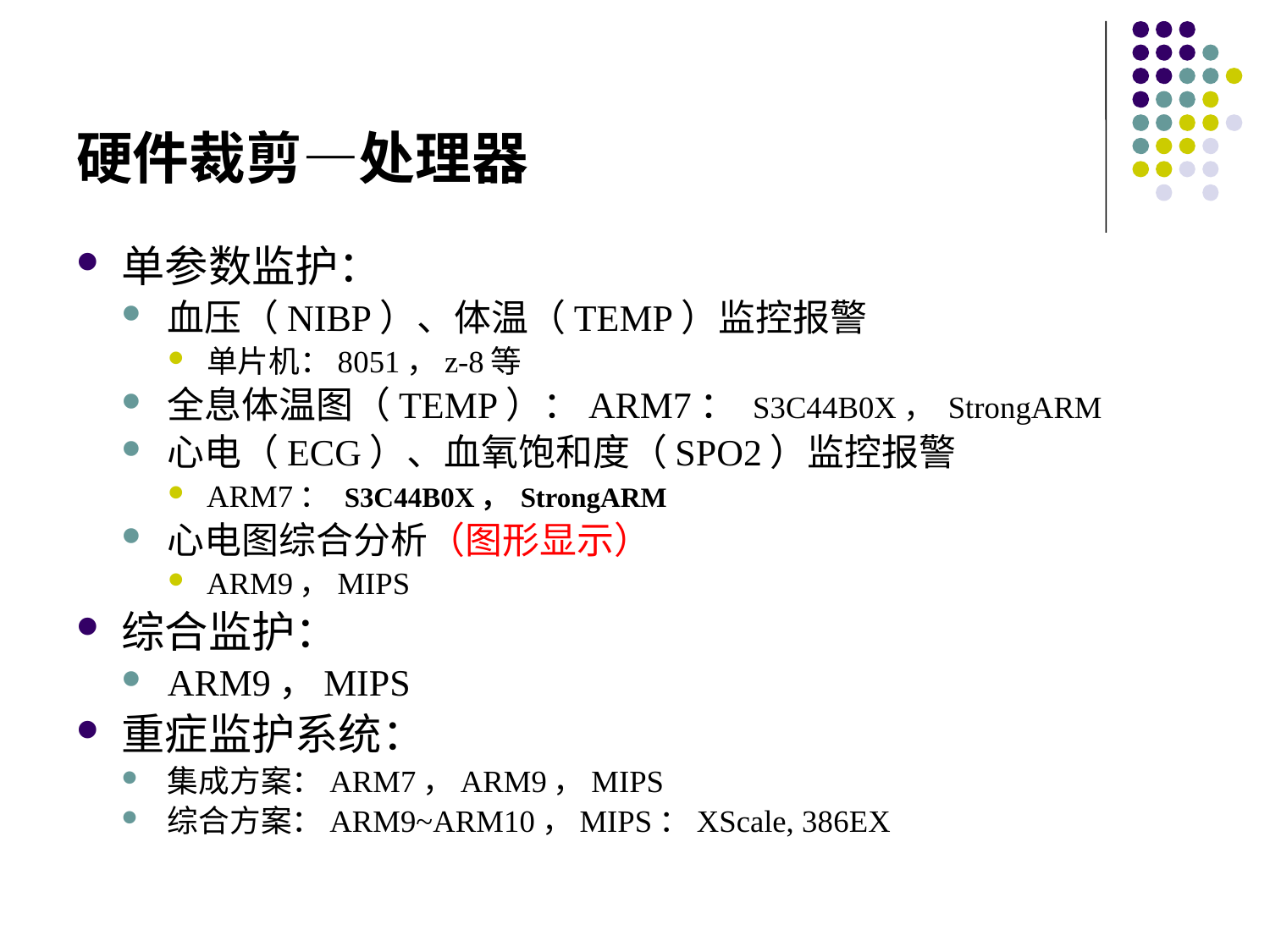

# 硬件裁剪—处理器
单参数监护：
血压（NIBP）、体温（TEMP）监控报警
单片机：8051，z-8等
全息体温图（TEMP）：ARM7： S3C44B0X， StrongARM
心电（ECG）、血氧饱和度（SPO2）监控报警
ARM7： S3C44B0X， StrongARM
心电图综合分析（图形显示）
ARM9，MIPS
综合监护：
ARM9，MIPS
重症监护系统：
集成方案：ARM7，ARM9，MIPS
综合方案：ARM9~ARM10，MIPS：XScale, 386EX